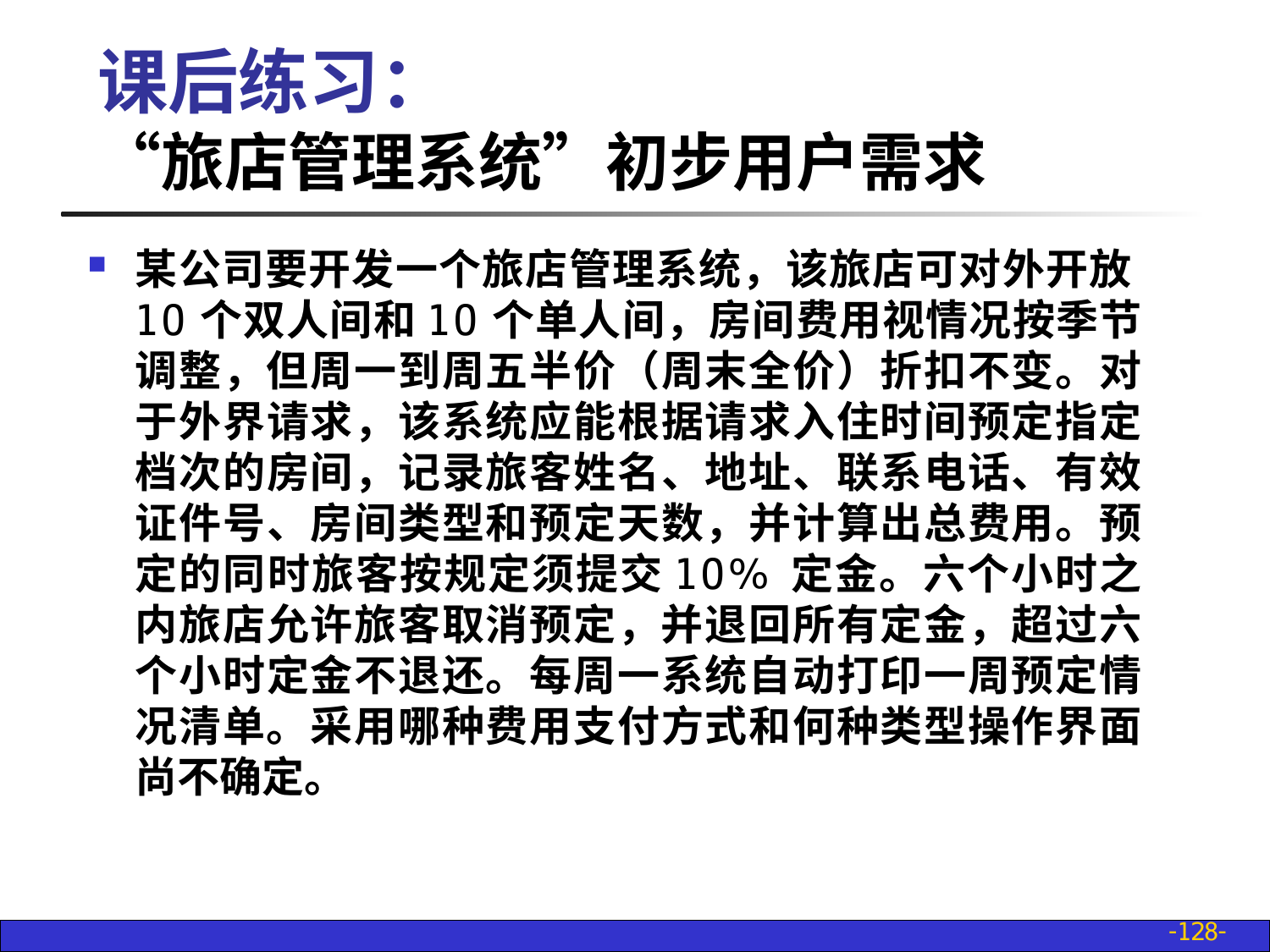

# 课后练习： “旅店管理系统”初步用户需求
某公司要开发一个旅店管理系统，该旅店可对外开放10个双人间和10个单人间，房间费用视情况按季节调整，但周一到周五半价（周末全价）折扣不变。对于外界请求，该系统应能根据请求入住时间预定指定档次的房间，记录旅客姓名、地址、联系电话、有效证件号、房间类型和预定天数，并计算出总费用。预定的同时旅客按规定须提交10%定金。六个小时之内旅店允许旅客取消预定，并退回所有定金，超过六个小时定金不退还。每周一系统自动打印一周预定情况清单。采用哪种费用支付方式和何种类型操作界面尚不确定。
-128-